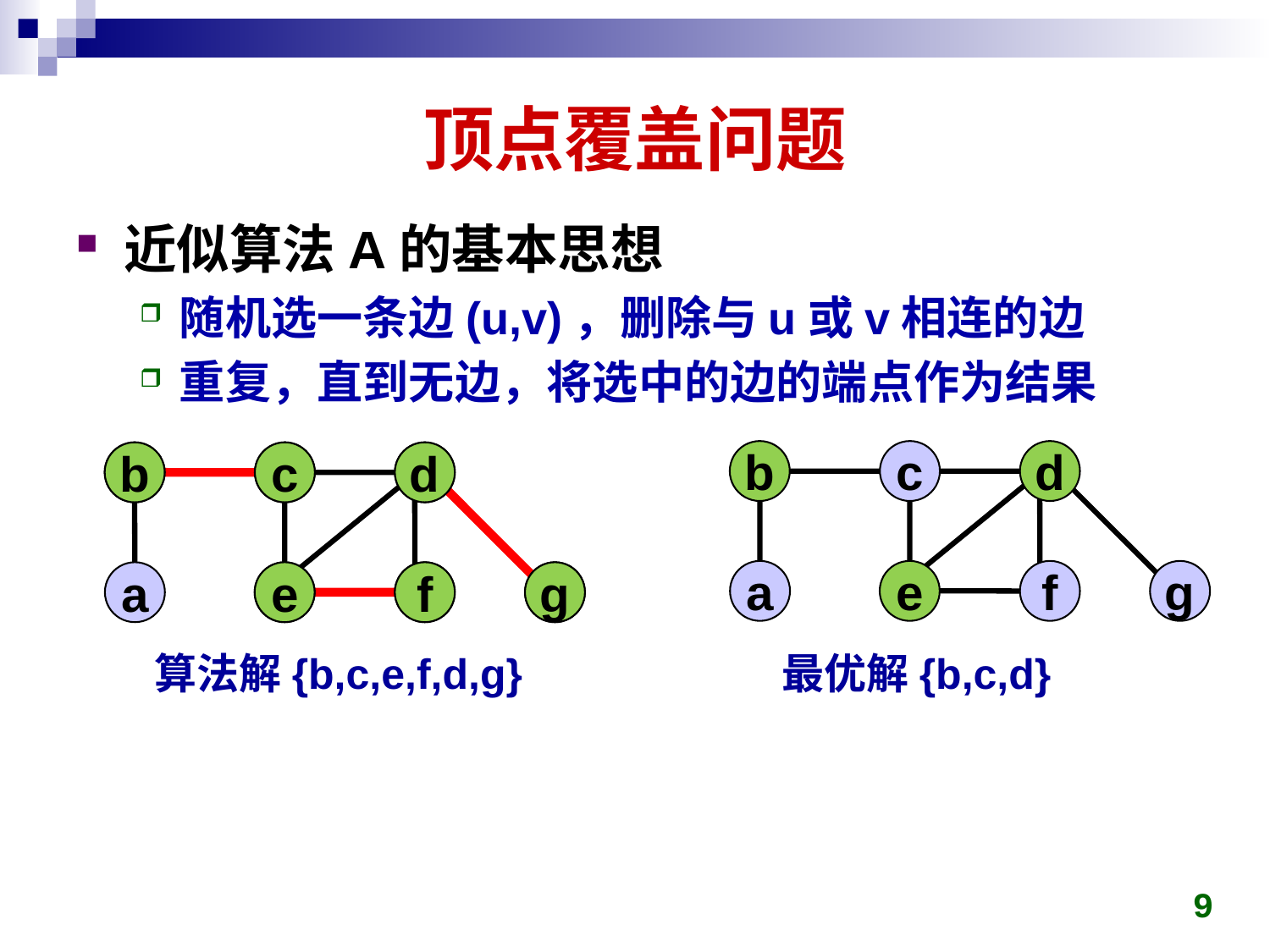

# 顶点覆盖问题
近似算法A的基本思想
随机选一条边(u,v)，删除与u或v相连的边
重复，直到无边，将选中的边的端点作为结果
b
c
d
b
c
d
b
c
d

a
e
f
g
a
e
f
g
e
f
g

算法解{b,c,e,f,d,g}
最优解{b,c,d}
9